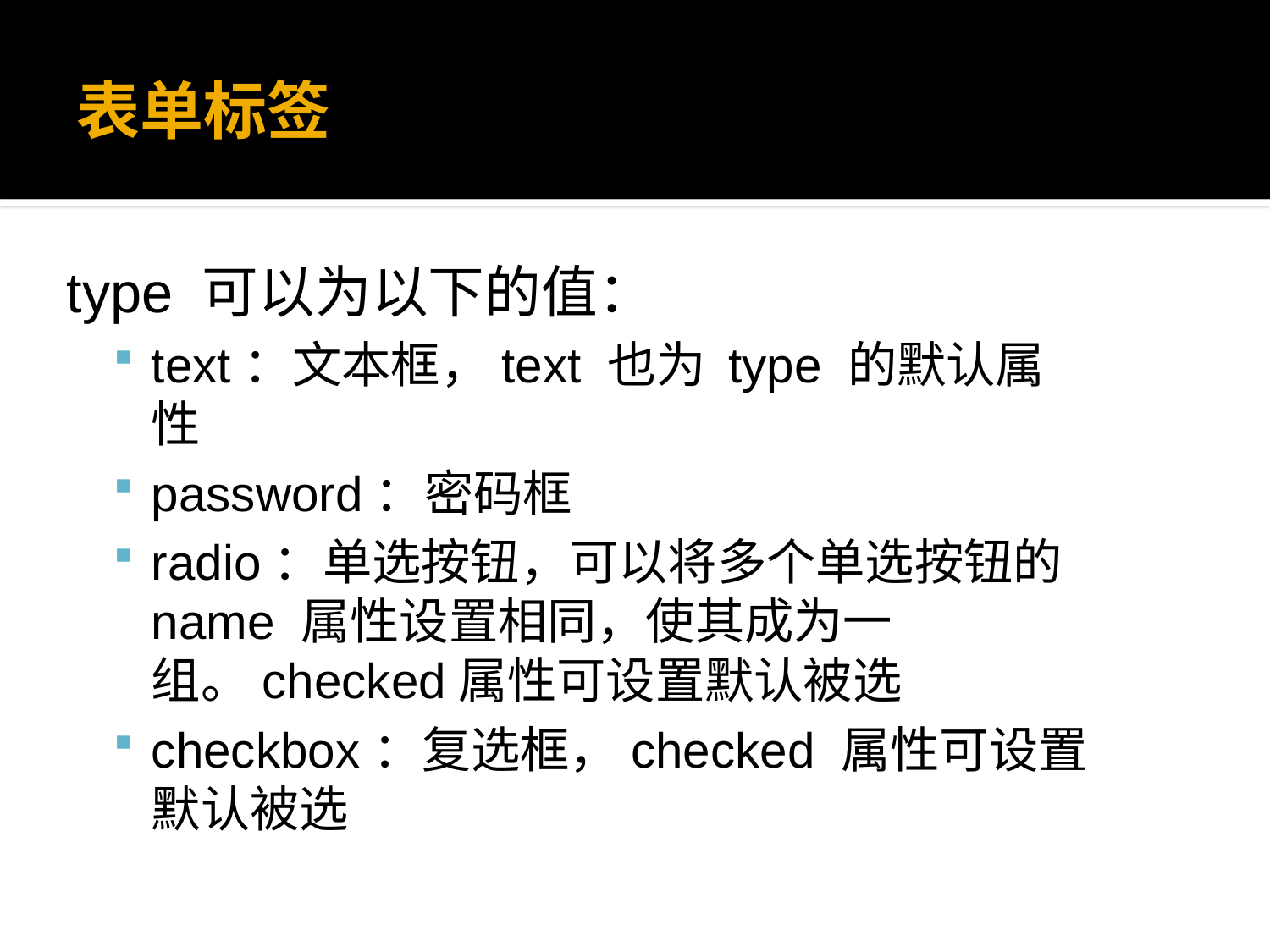

# 表单标签
type 可以为以下的值：
text：文本框，text 也为 type 的默认属性
password：密码框
radio：单选按钮，可以将多个单选按钮的 name 属性设置相同，使其成为一组。checked属性可设置默认被选
checkbox：复选框，checked 属性可设置默认被选